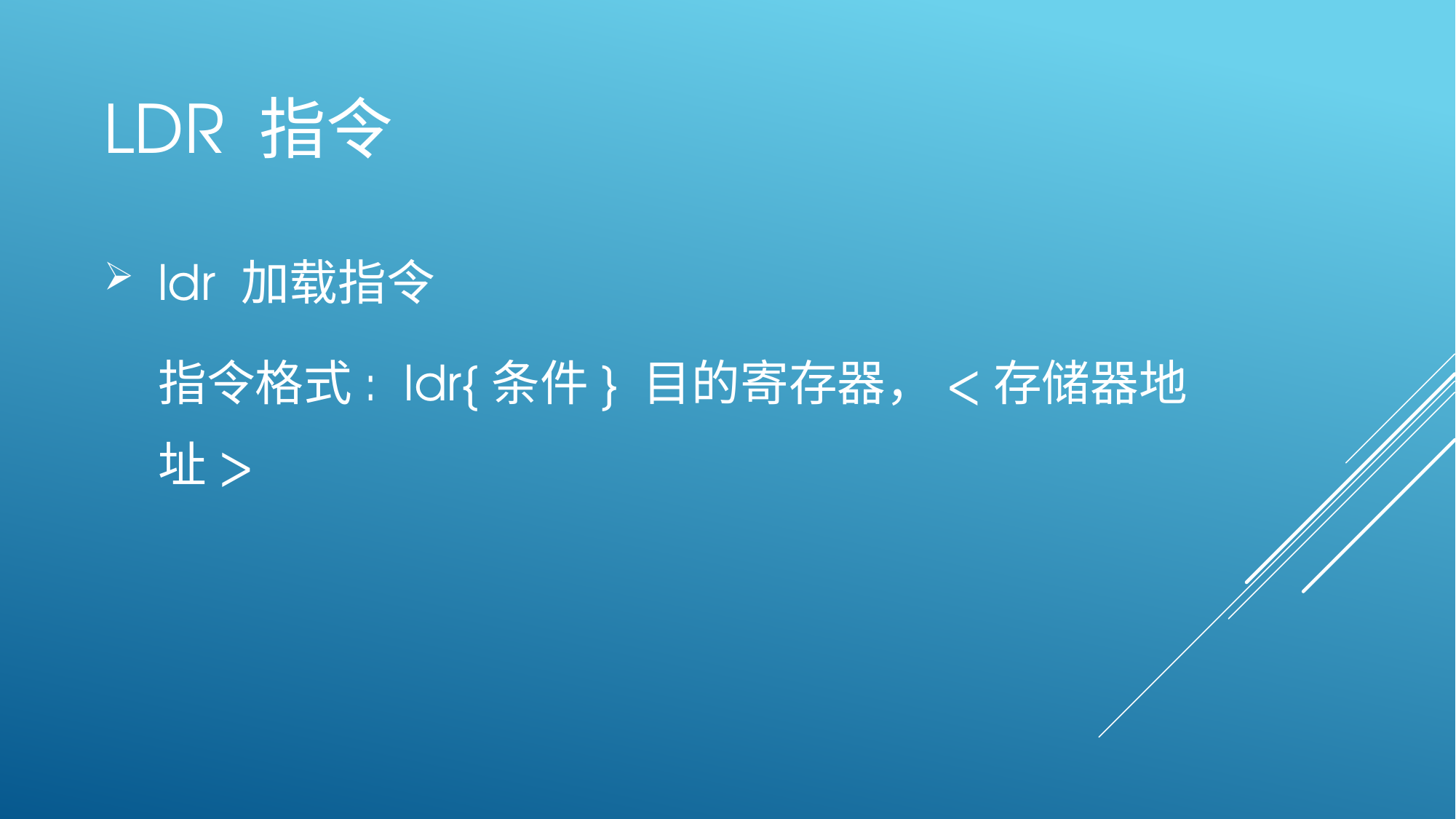

# Ldr 指令
ldr 加载指令
指令格式:  ldr{条件} 目的寄存器，<存储器地址>